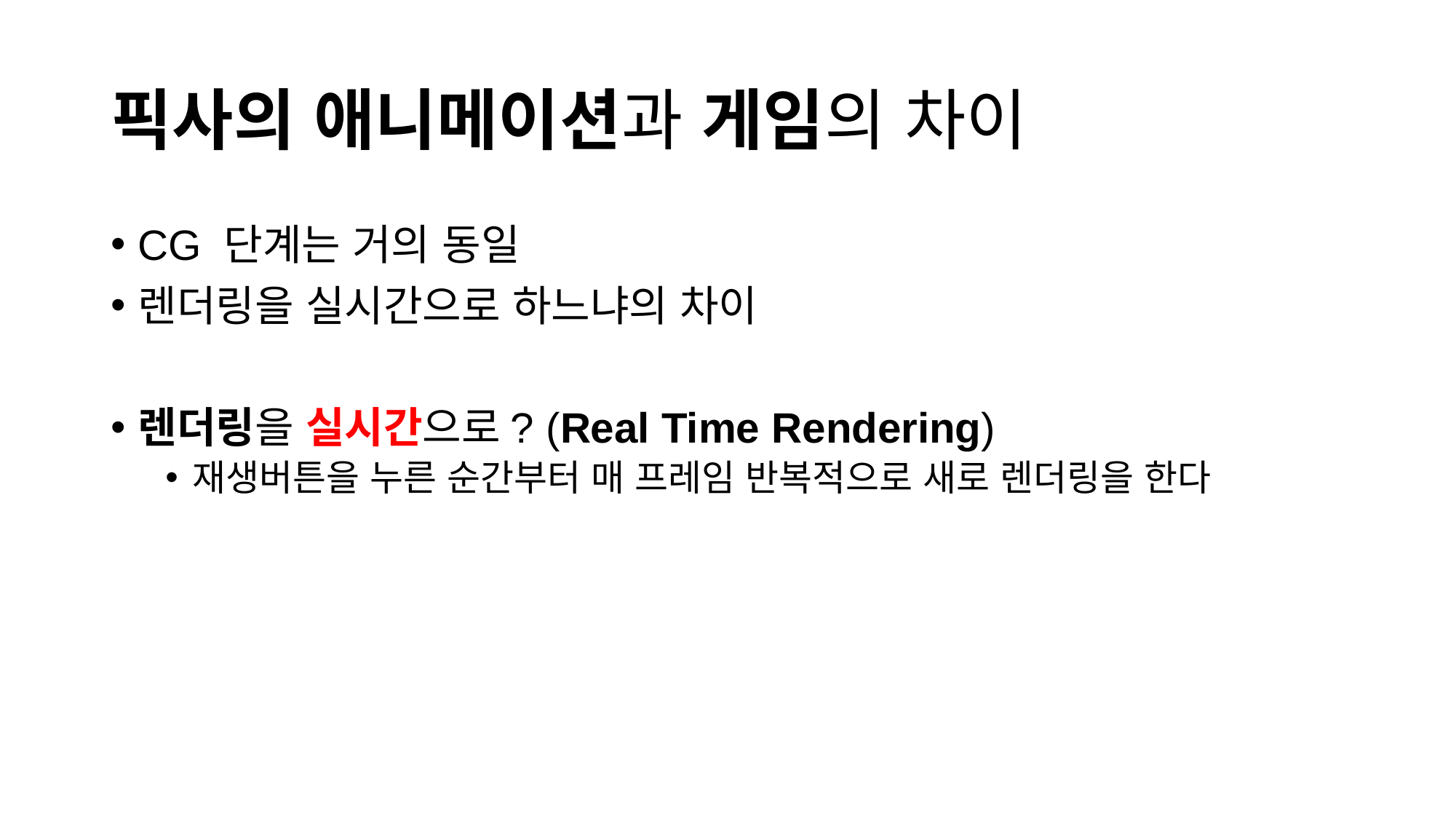

# 픽사의 애니메이션과 게임의 차이
CG 단계는 거의 동일
렌더링을 실시간으로 하느냐의 차이

렌더링을 실시간으로? (Real Time Rendering)
재생버튼을 누른 순간부터 매 프레임 반복적으로 새로 렌더링을 한다